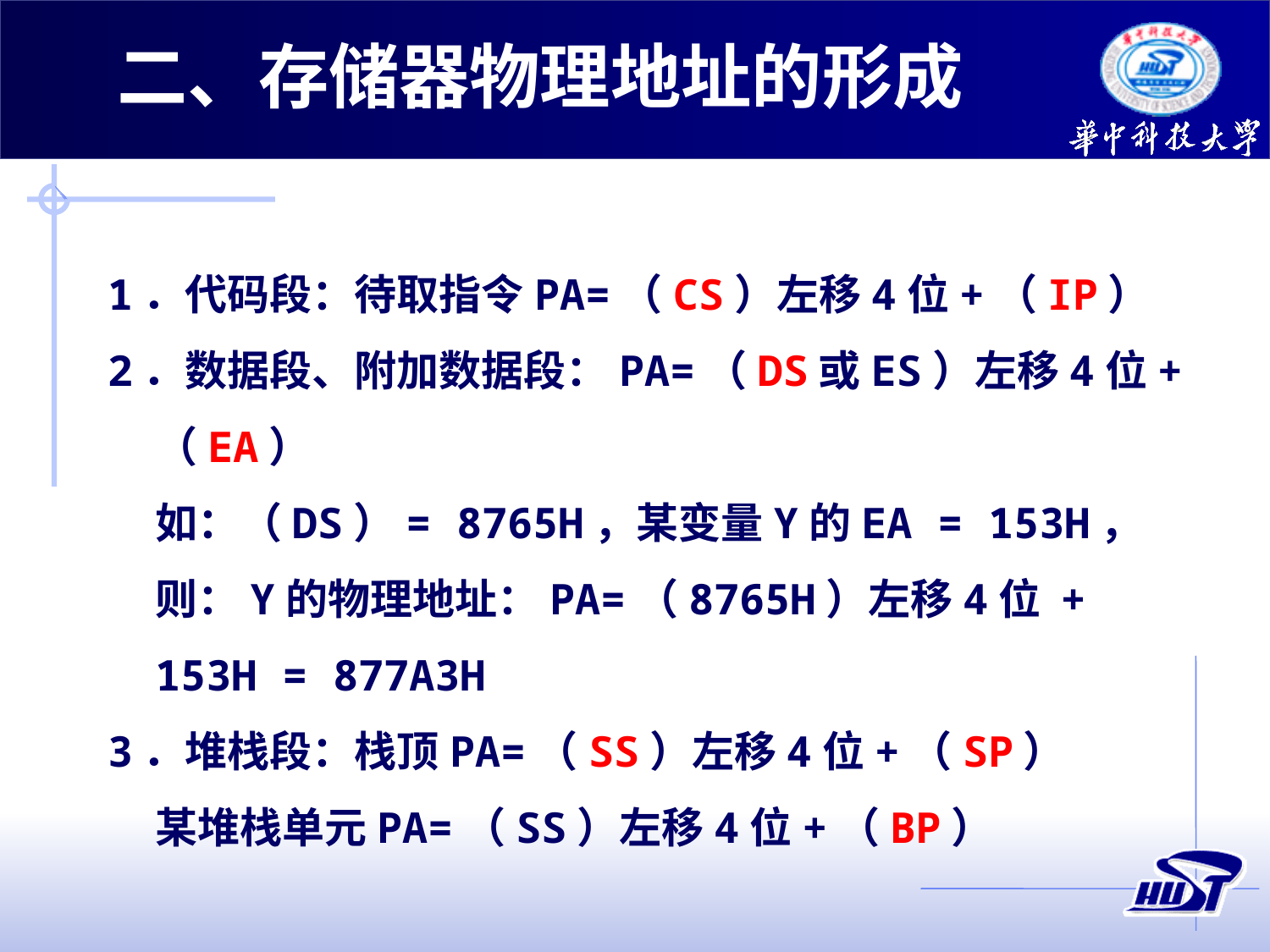

二、存储器物理地址的形成
1．代码段：待取指令PA=（CS）左移4位+（IP）
2．数据段、附加数据段：PA=（DS或ES）左移4位+（EA）
	如：（DS）= 8765H，某变量Y的EA = 153H，
则：Y的物理地址：PA=（8765H）左移4位 + 153H = 877A3H
3．堆栈段：栈顶PA=（SS）左移4位+（SP）
	某堆栈单元PA=（SS）左移4位+（BP）